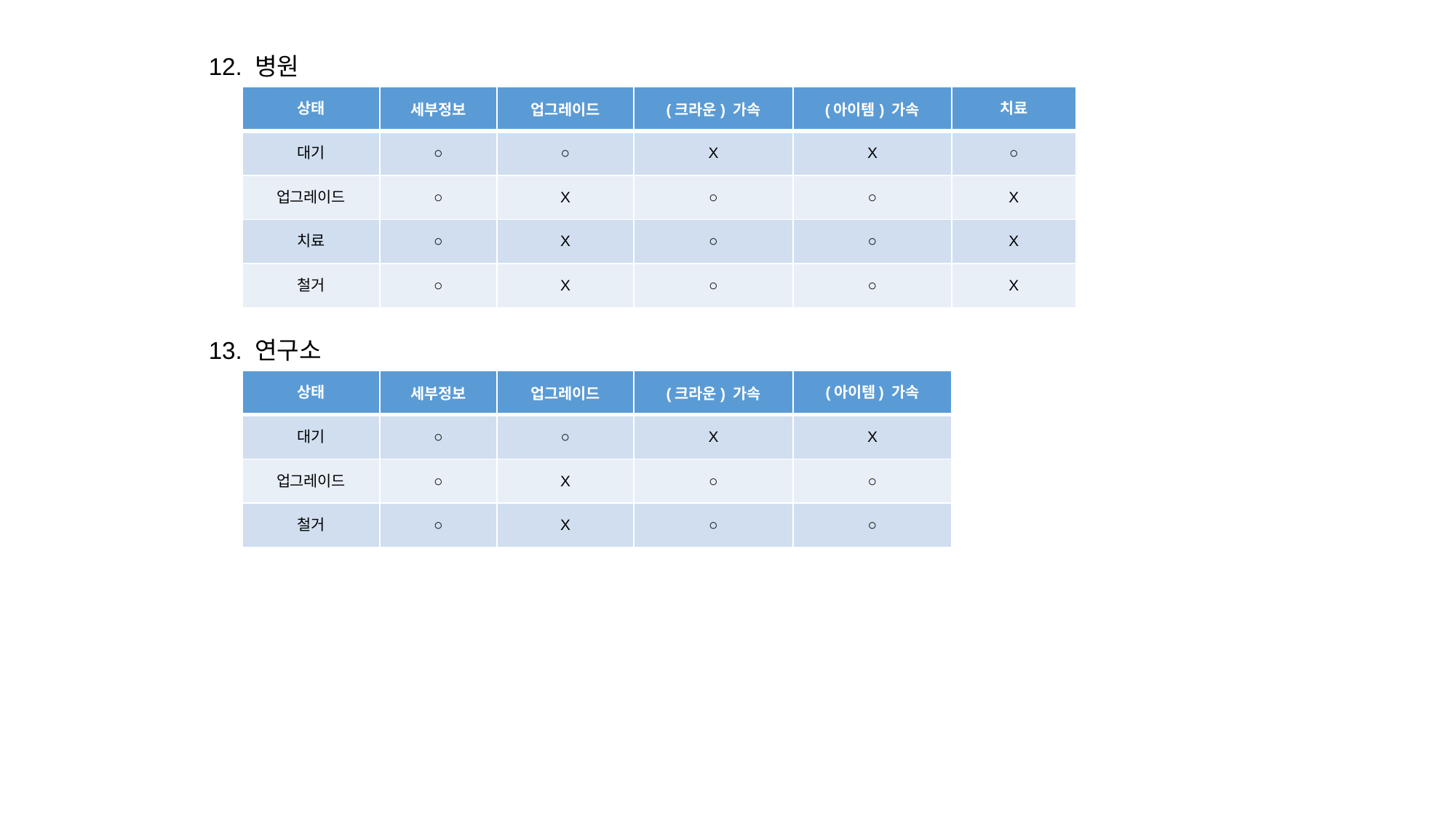

12. 병원
| 상태 | 세부정보 | 업그레이드 | (크라운) 가속 | (아이템) 가속 | 치료 |
| --- | --- | --- | --- | --- | --- |
| 대기 | ○ | ○ | X | X | ○ |
| 업그레이드 | ○ | X | ○ | ○ | X |
| 치료 | ○ | X | ○ | ○ | X |
| 철거 | ○ | X | ○ | ○ | X |
13. 연구소
| 상태 | 세부정보 | 업그레이드 | (크라운) 가속 | (아이템) 가속 |
| --- | --- | --- | --- | --- |
| 대기 | ○ | ○ | X | X |
| 업그레이드 | ○ | X | ○ | ○ |
| 철거 | ○ | X | ○ | ○ |